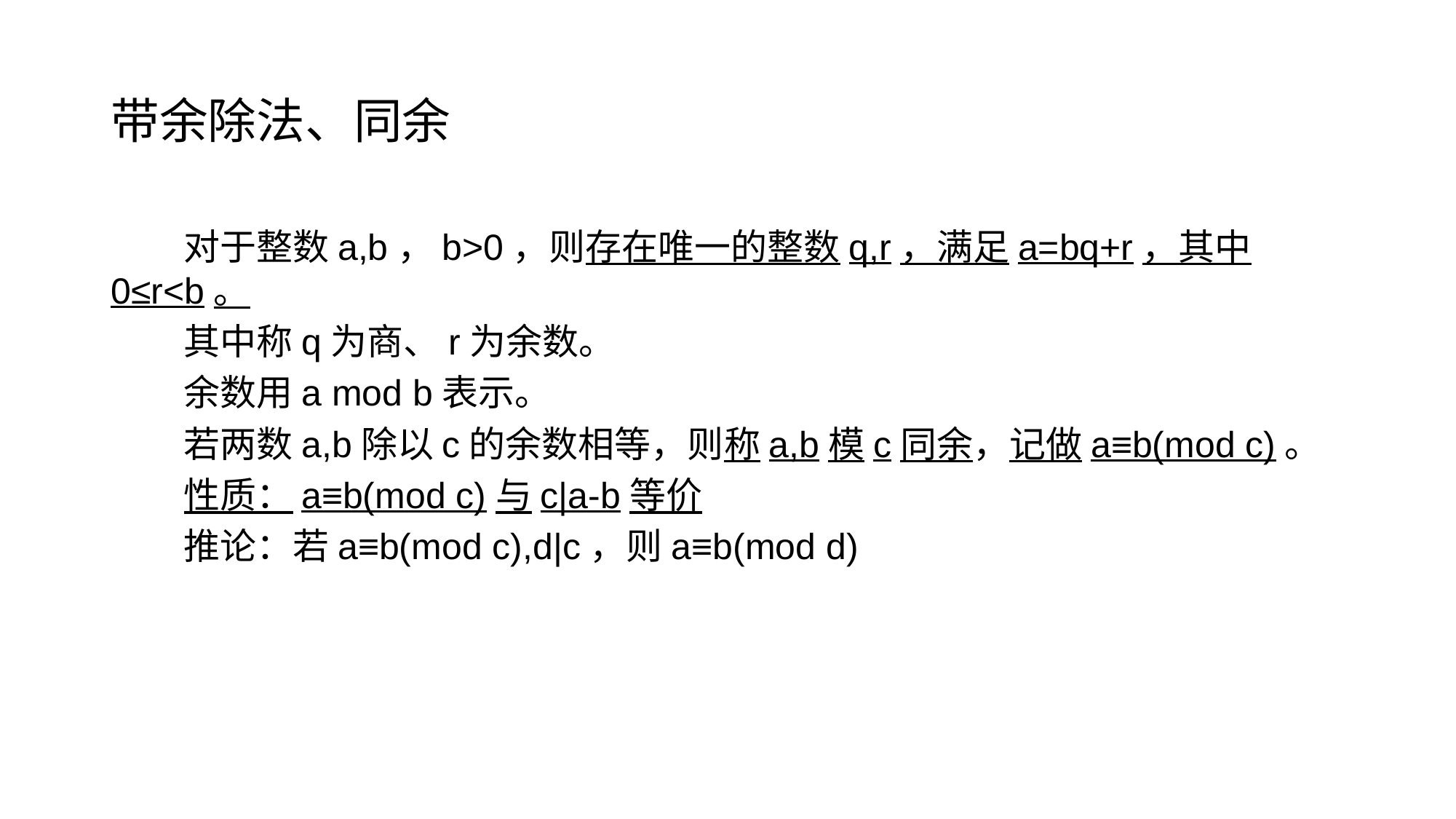

# 带余除法、同余
对于整数a,b，b>0，则存在唯一的整数q,r，满足a=bq+r，其中0≤r<b。
其中称q为商、r为余数。
余数用a mod b表示。
若两数a,b除以c的余数相等，则称a,b模c同余，记做a≡b(mod c)。
性质：a≡b(mod c)与c|a-b等价
推论：若a≡b(mod c),d|c，则a≡b(mod d)